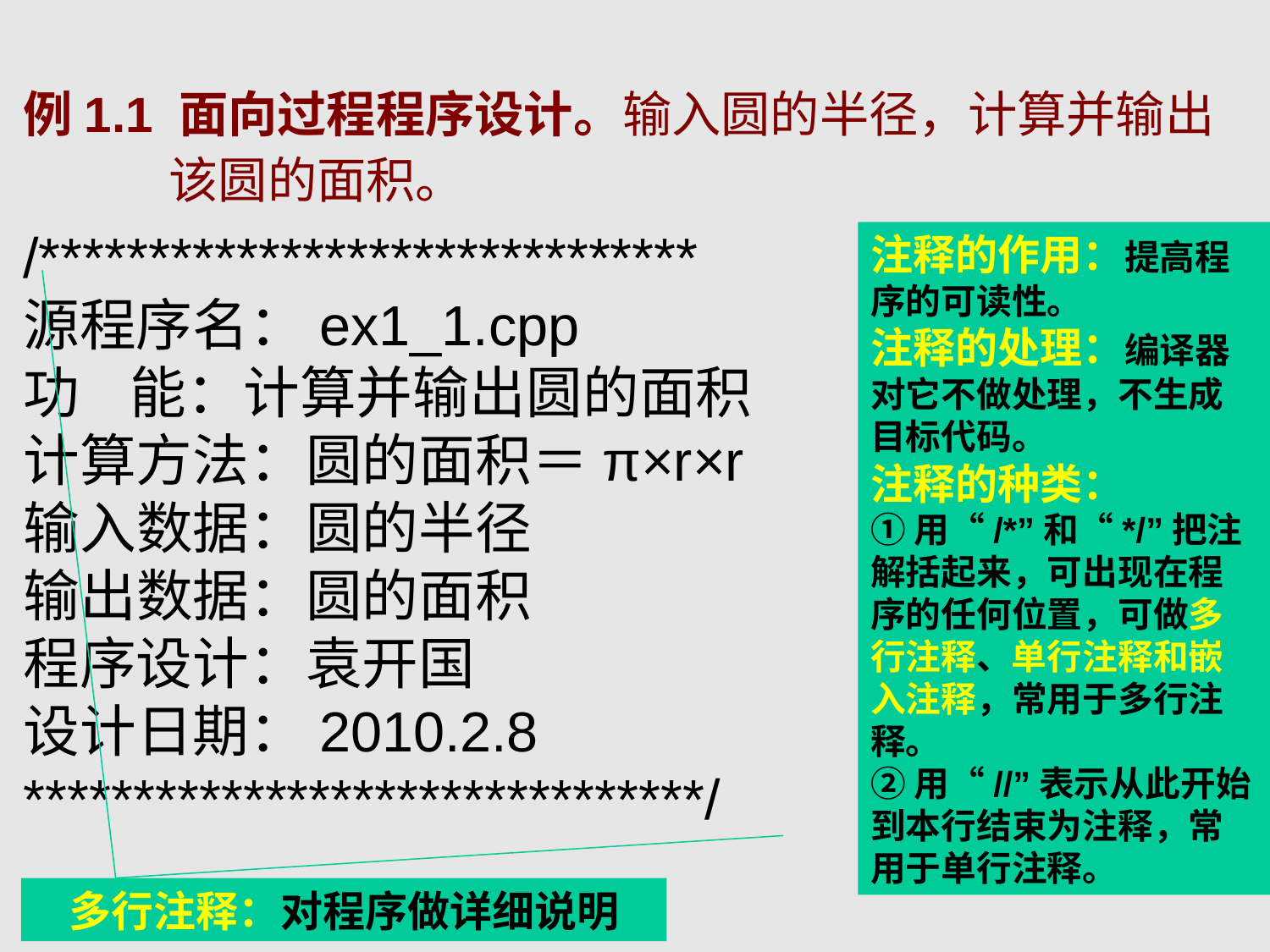

# 例1.1 面向过程程序设计。输入圆的半径，计算并输出该圆的面积。
/******************************
源程序名：ex1_1.cpp
功    能：计算并输出圆的面积
计算方法：圆的面积＝π×r×r
输入数据：圆的半径
输出数据：圆的面积
程序设计：袁开国
设计日期：2010.2.8
*******************************/
注释的作用：提高程序的可读性。
注释的处理：编译器对它不做处理，不生成目标代码。
注释的种类：
①用“/*”和“*/”把注解括起来，可出现在程序的任何位置，可做多行注释、单行注释和嵌入注释，常用于多行注释。
②用“//”表示从此开始到本行结束为注释，常用于单行注释。

多行注释：对程序做详细说明